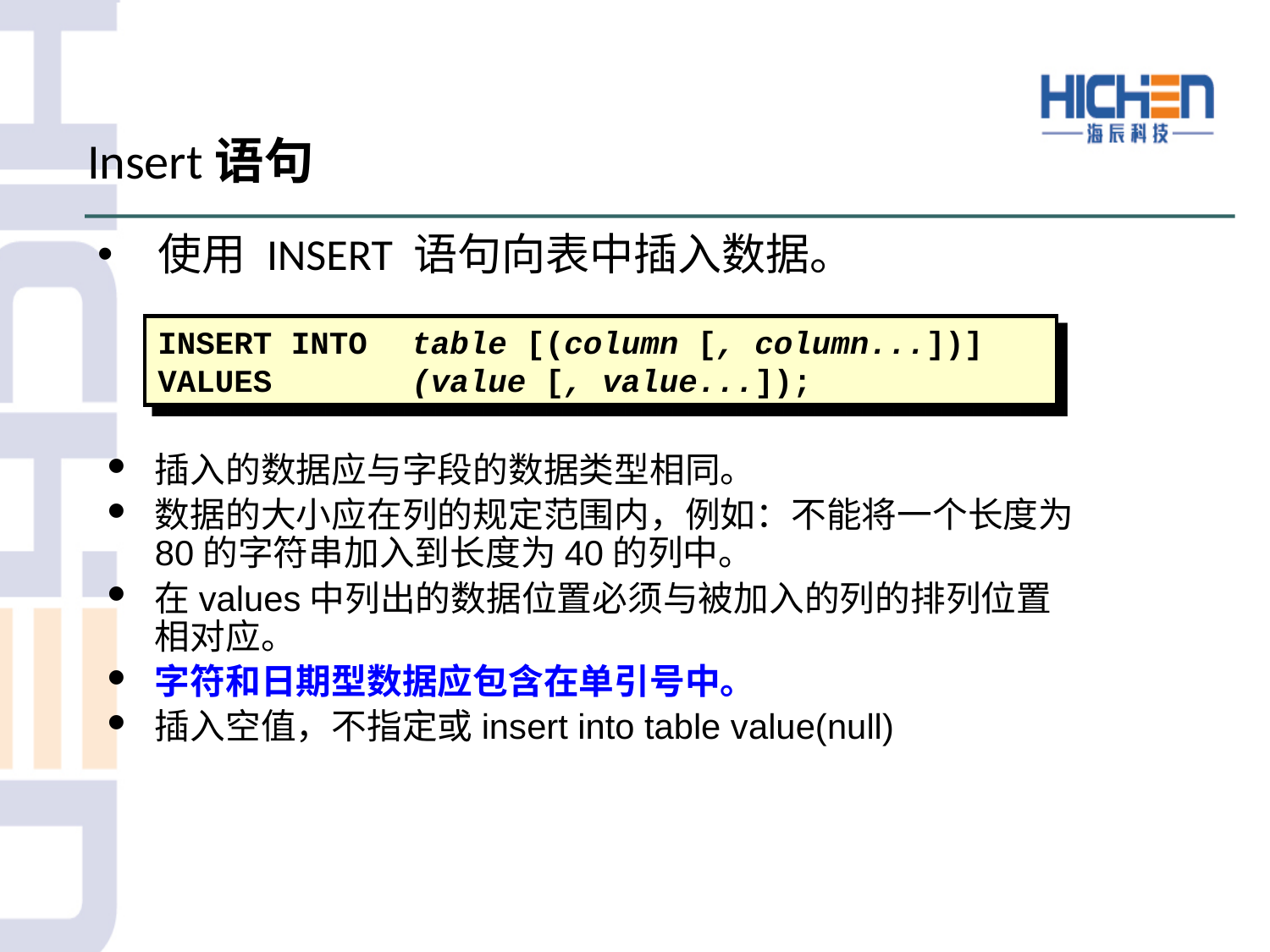

Insert语句

  使用 INSERT 语句向表中插入数据。
INSERT INTO	table [(column [, column...])]
VALUES		(value [, value...]);
插入的数据应与字段的数据类型相同。
数据的大小应在列的规定范围内，例如：不能将一个长度为80的字符串加入到长度为40的列中。
在values中列出的数据位置必须与被加入的列的排列位置相对应。
字符和日期型数据应包含在单引号中。
插入空值，不指定或insert into table value(null)